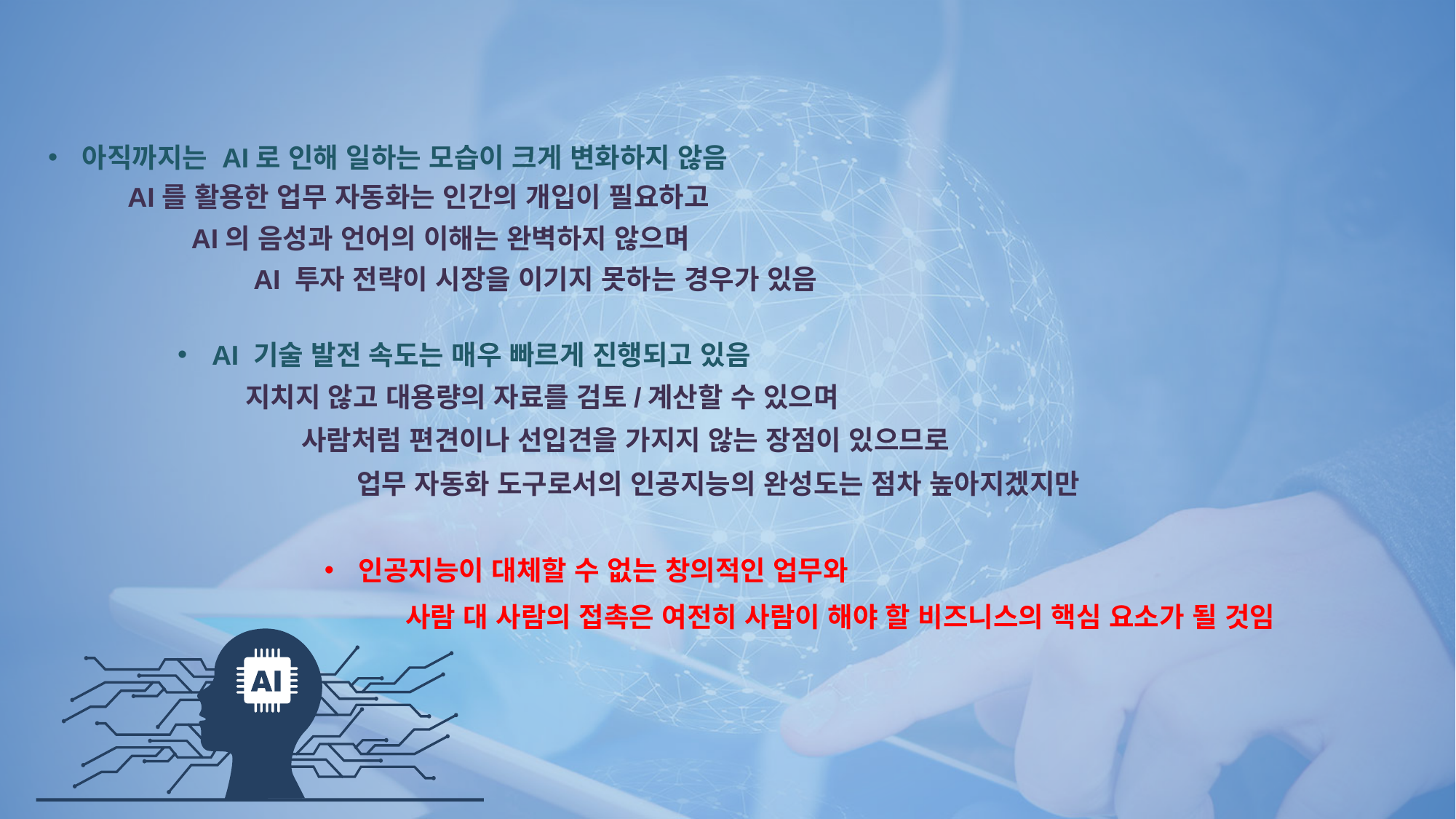

아직까지는 AI로 인해 일하는 모습이 크게 변화하지 않음
AI를 활용한 업무 자동화는 인간의 개입이 필요하고
AI의 음성과 언어의 이해는 완벽하지 않으며
AI 투자 전략이 시장을 이기지 못하는 경우가 있음
AI 기술 발전 속도는 매우 빠르게 진행되고 있음
지치지 않고 대용량의 자료를 검토/계산할 수 있으며
사람처럼 편견이나 선입견을 가지지 않는 장점이 있으므로
업무 자동화 도구로서의 인공지능의 완성도는 점차 높아지겠지만
인공지능이 대체할 수 없는 창의적인 업무와
사람 대 사람의 접촉은 여전히 사람이 해야 할 비즈니스의 핵심 요소가 될 것임